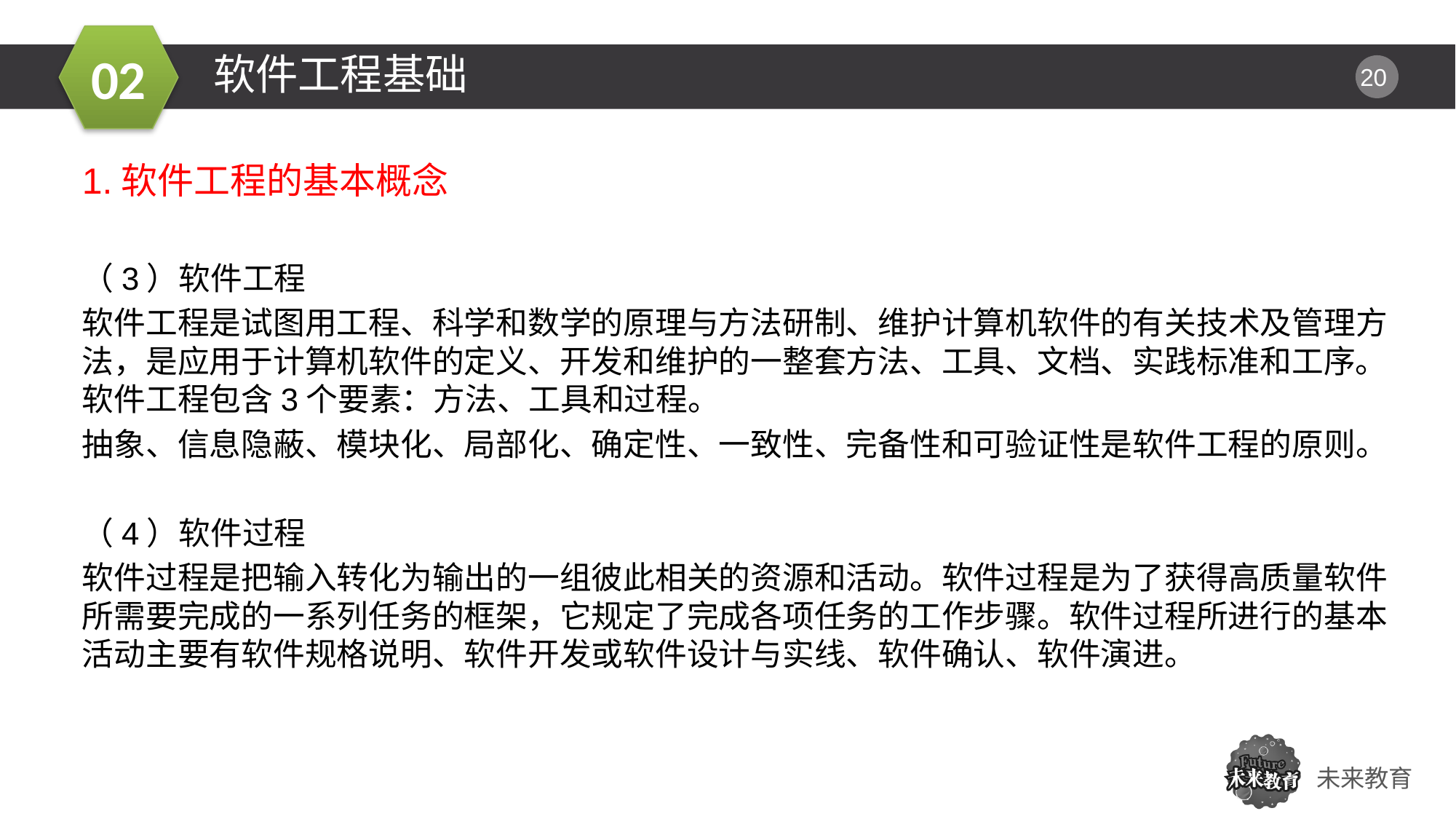

软件工程基础
1.软件工程的基本概念

（3）软件工程
软件工程是试图用工程、科学和数学的原理与方法研制、维护计算机软件的有关技术及管理方法，是应用于计算机软件的定义、开发和维护的一整套方法、工具、文档、实践标准和工序。软件工程包含3个要素：方法、工具和过程。
抽象、信息隐蔽、模块化、局部化、确定性、一致性、完备性和可验证性是软件工程的原则。

（4）软件过程
软件过程是把输入转化为输出的一组彼此相关的资源和活动。软件过程是为了获得高质量软件所需要完成的一系列任务的框架，它规定了完成各项任务的工作步骤。软件过程所进行的基本活动主要有软件规格说明、软件开发或软件设计与实线、软件确认、软件演进。

01